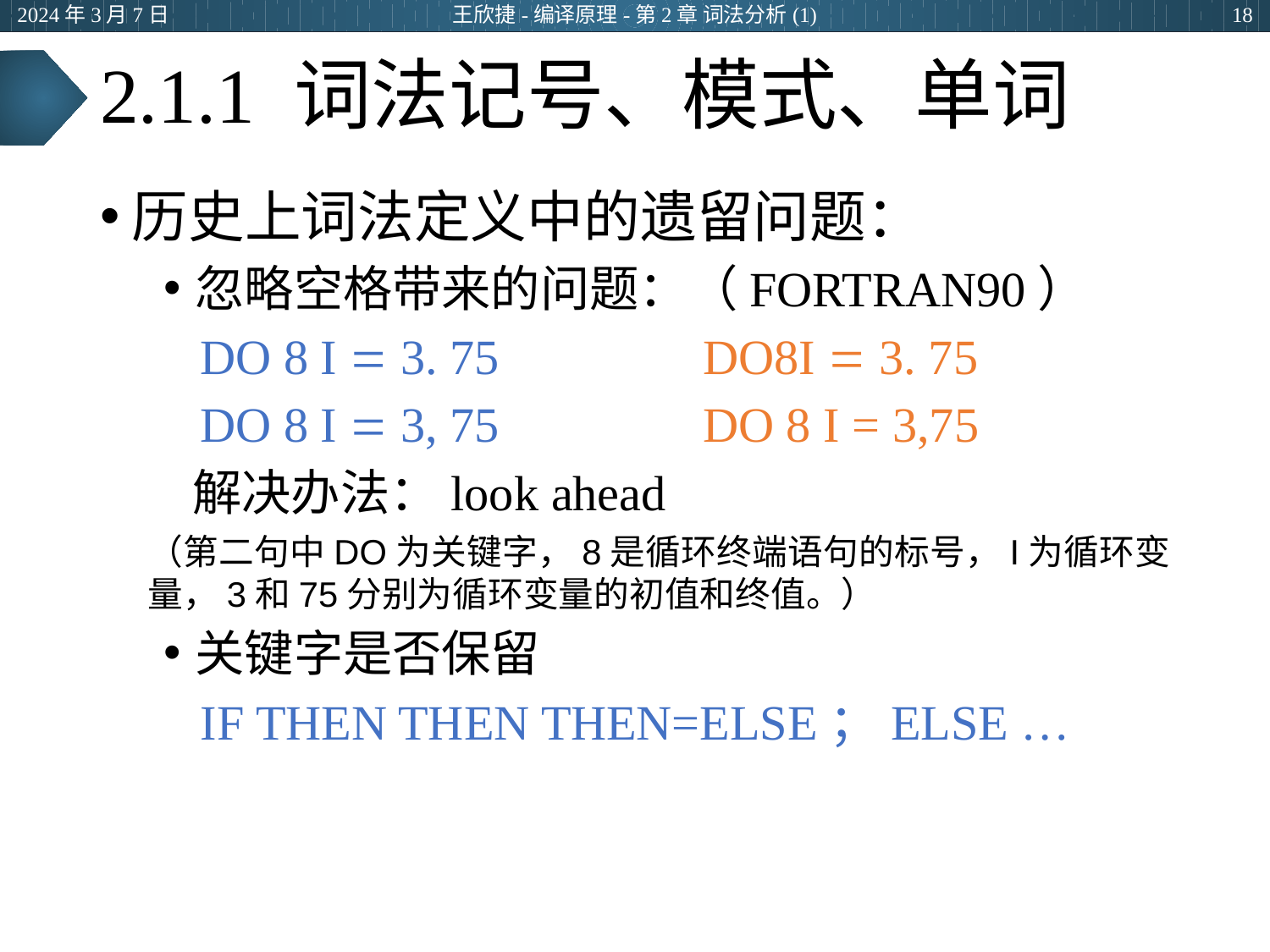

2024年3月7日
王欣捷-编译原理-第2章 词法分析(1)
18
# 2.1.1 词法记号、模式、单词
历史上词法定义中的遗留问题：
忽略空格带来的问题：（FORTRAN90）
   DO 8 I = 3. 75		DO8I = 3. 75
   DO 8 I = 3, 75		DO 8 I = 3,75
   解决办法：look ahead
（第二句中DO为关键字，8是循环终端语句的标号，I为循环变量，3和75分别为循环变量的初值和终值。）
关键字是否保留
   IF THEN THEN THEN=ELSE；ELSE …